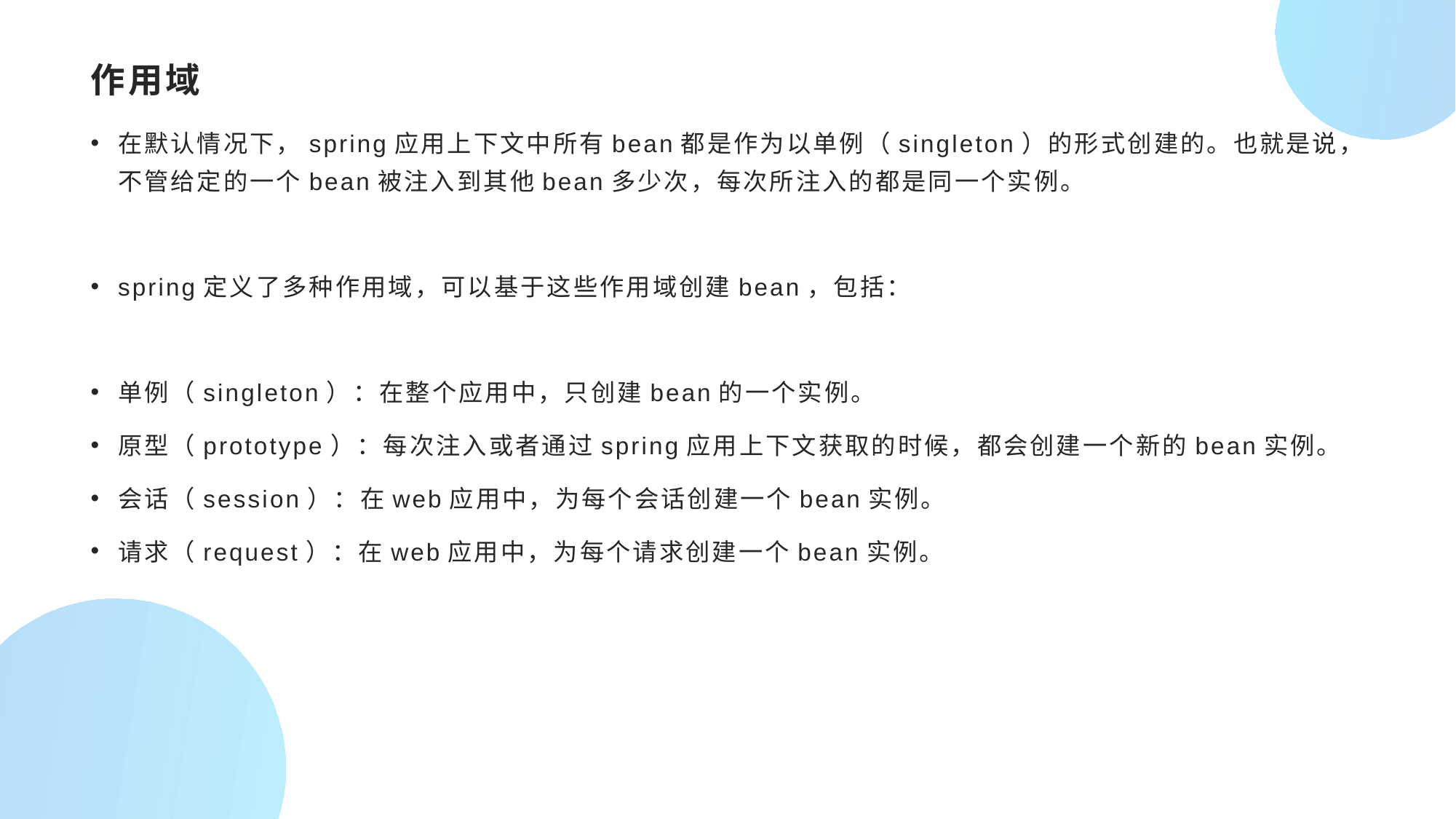

# 作用域
在默认情况下，spring应用上下文中所有bean都是作为以单例（singleton）的形式创建的。也就是说，不管给定的一个bean被注入到其他bean多少次，每次所注入的都是同一个实例。

spring定义了多种作用域，可以基于这些作用域创建bean，包括：

单例（singleton）：在整个应用中，只创建bean的一个实例。
原型（prototype）：每次注入或者通过spring应用上下文获取的时候，都会创建一个新的bean实例。
会话（session）：在web应用中，为每个会话创建一个bean实例。
请求（request）：在web应用中，为每个请求创建一个bean实例。